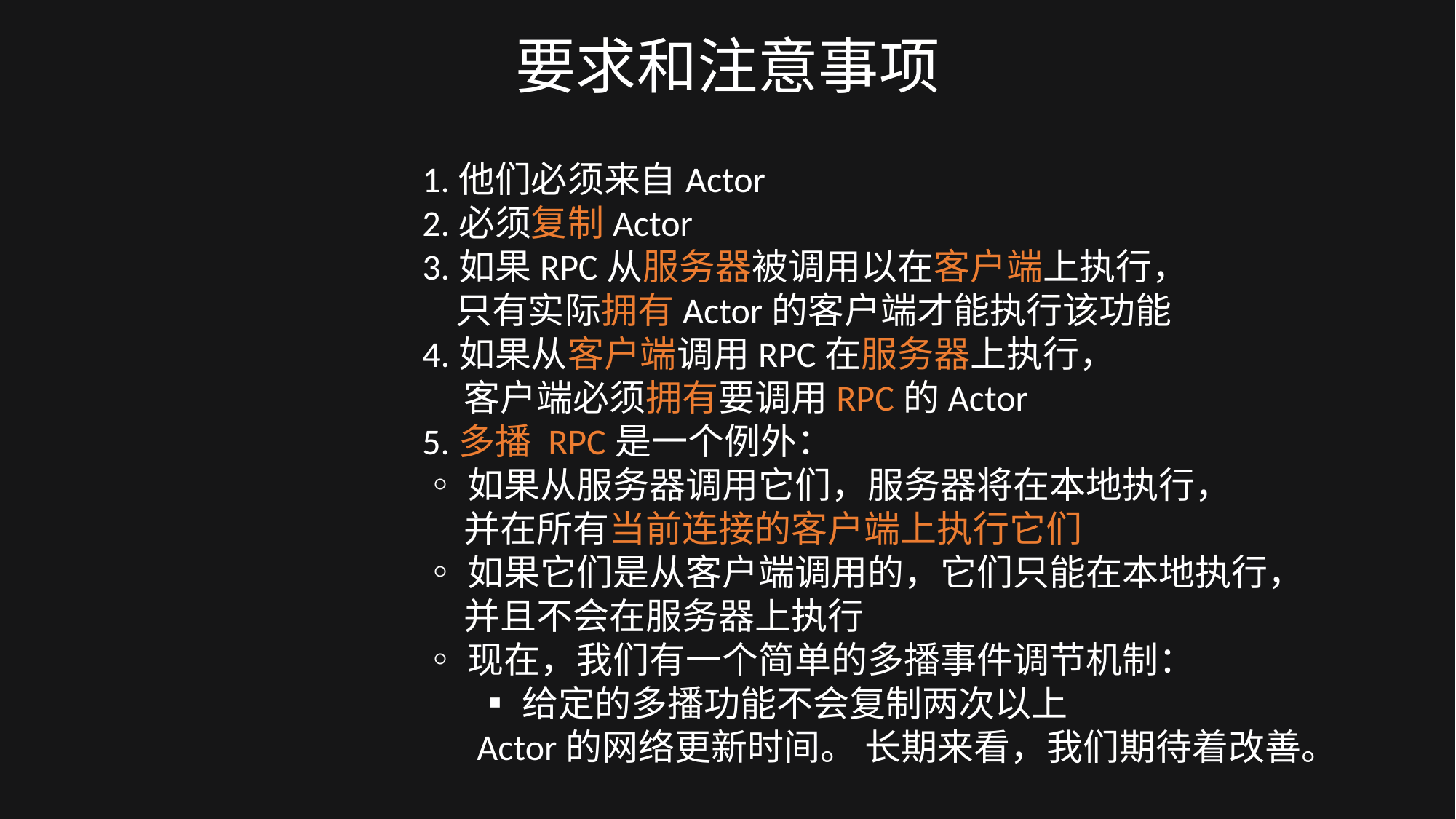

要求和注意事项

1.他们必须来自Actor
2.必须复制Actor
3.如果RPC从服务器被调用以在客户端上执行，
   只有实际拥有Actor的客户端才能执行该功能
4.如果从客户端调用RPC在服务器上执行，
    客户端必须拥有要调用RPC的Actor
5.多播 RPC是一个例外：
◦如果从服务器调用它们，服务器将在本地执行，
    并在所有当前连接的客户端上执行它们
◦如果它们是从客户端调用的，它们只能在本地执行，
    并且不会在服务器上执行
◦现在，我们有一个简单的多播事件调节机制：
▪给定的多播功能不会复制两次以上
Actor的网络更新时间。 长期来看，我们期待着改善。